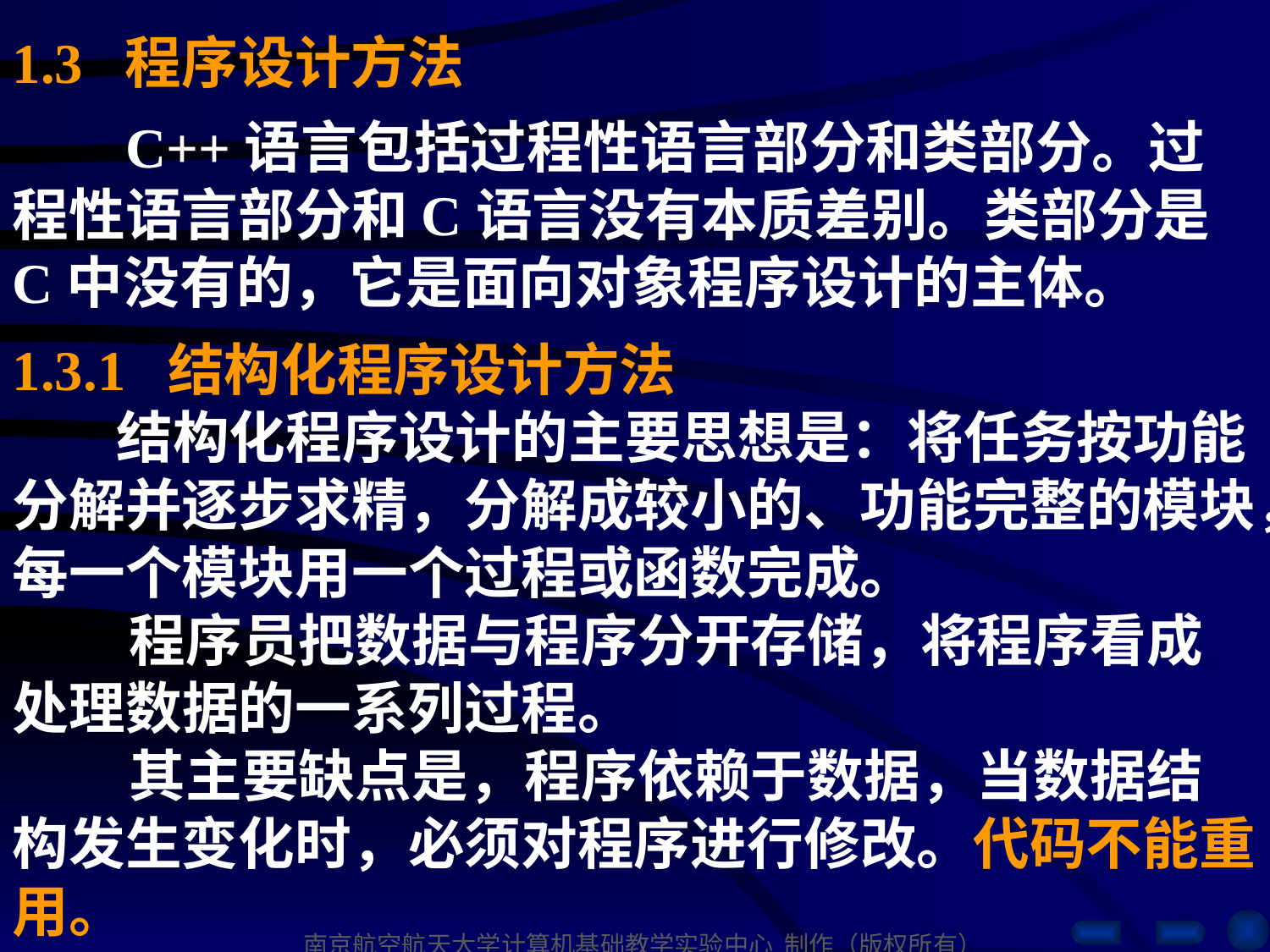

1.3  程序设计方法
        C++语言包括过程性语言部分和类部分。过程性语言部分和C语言没有本质差别。类部分是C中没有的，它是面向对象程序设计的主体。
1.3.1  结构化程序设计方法
       结构化程序设计的主要思想是：将任务按功能分解并逐步求精，分解成较小的、功能完整的模块，每一个模块用一个过程或函数完成。
        程序员把数据与程序分开存储，将程序看成处理数据的一系列过程。
        其主要缺点是，程序依赖于数据，当数据结构发生变化时，必须对程序进行修改。代码不能重用。